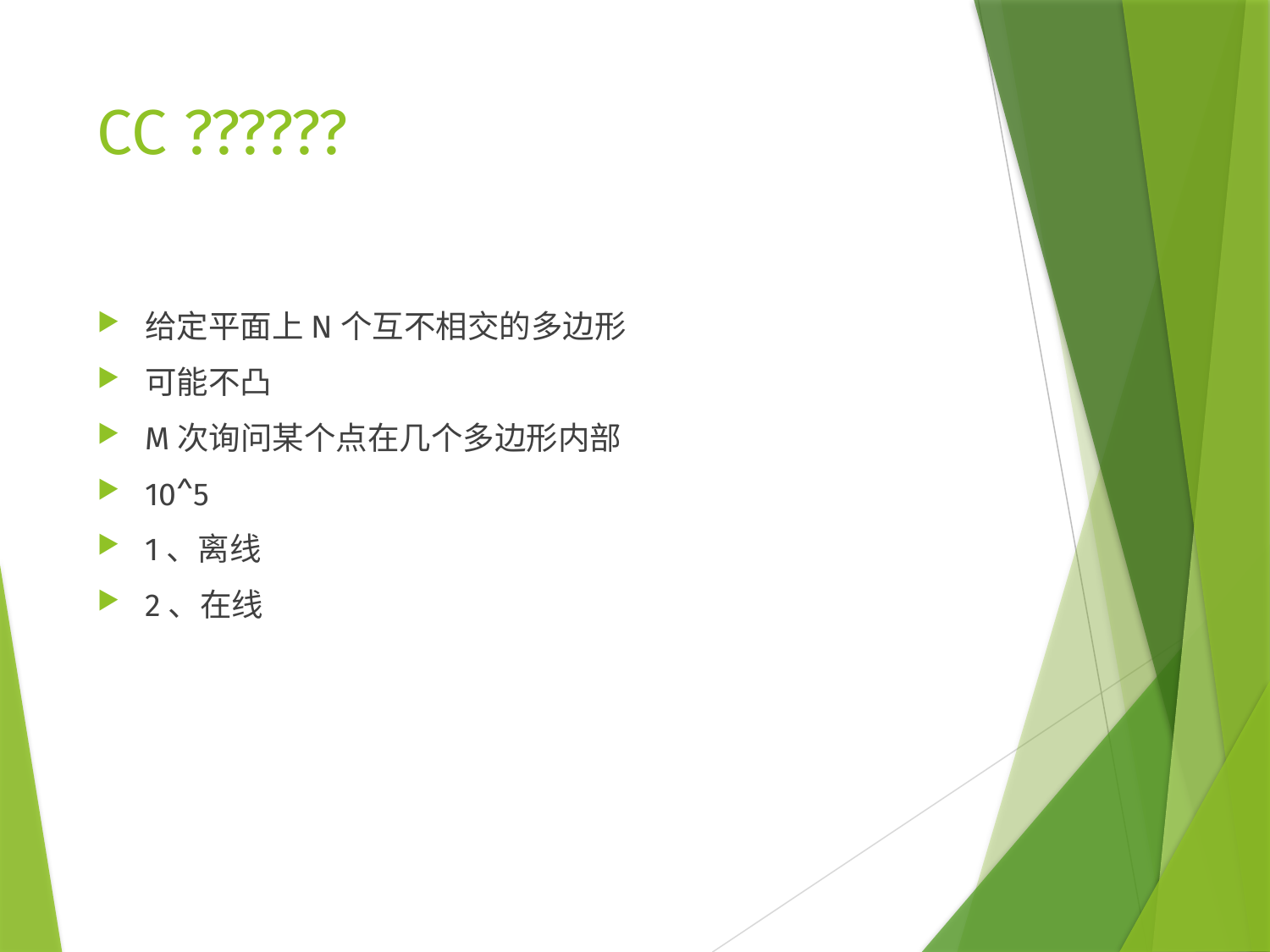

# CC ??????
给定平面上N个互不相交的多边形
可能不凸
M次询问某个点在几个多边形内部
10^5
1、离线
2、在线